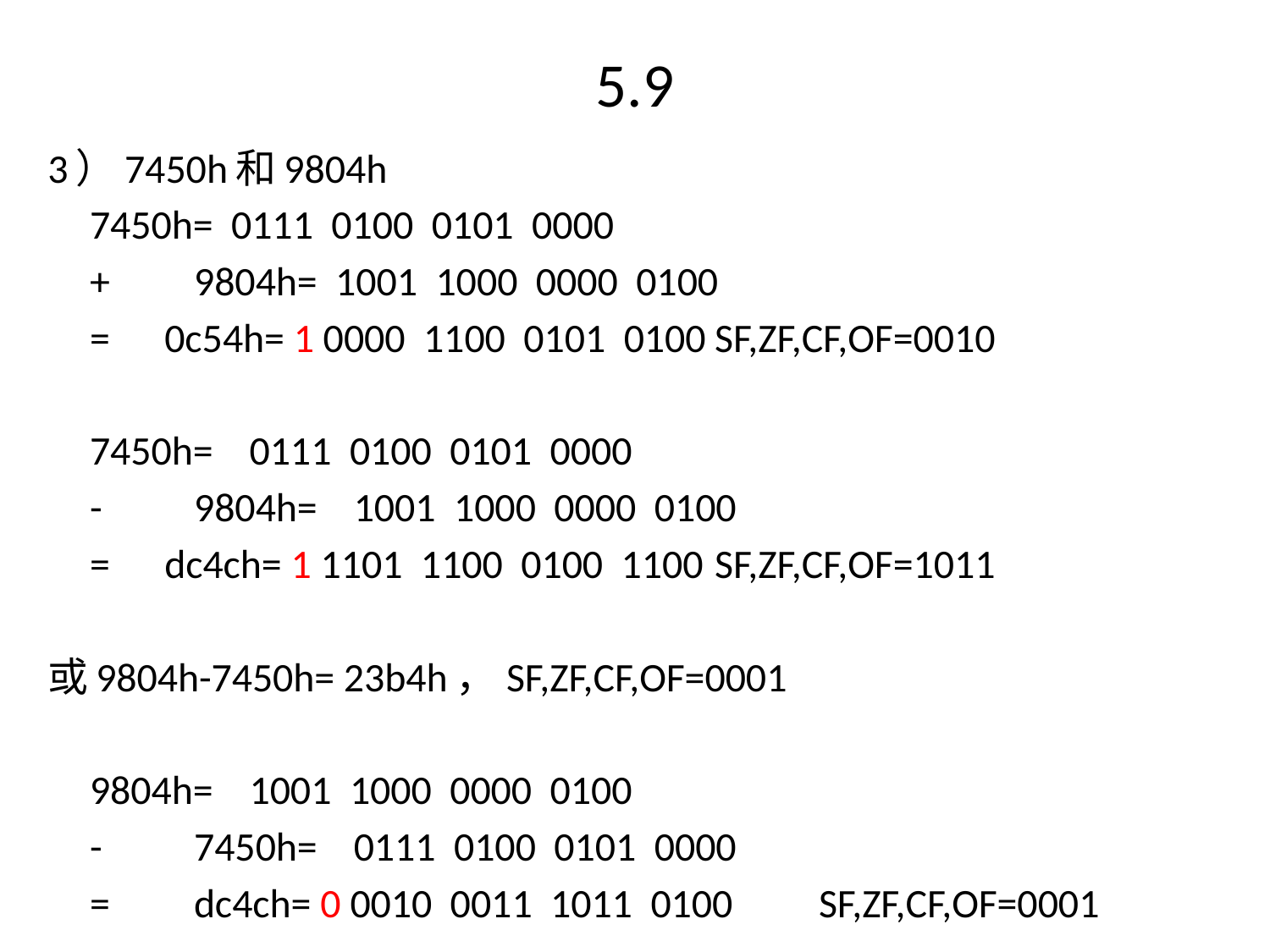

# 5.9
3）7450h和9804h
		7450h=  0111  0100  0101  0000
	+	9804h=  1001  1000  0000  0100
	=      0c54h= 1 0000  1100  0101  0100	SF,ZF,CF,OF=0010

		7450h=    0111  0100  0101  0000
	-	9804h=    1001  1000  0000  0100
	=      dc4ch= 1 1101  1100  0100  1100 	SF,ZF,CF,OF=1011

或9804h-7450h= 23b4h，			SF,ZF,CF,OF=0001

		9804h=    1001  1000  0000  0100
	-	7450h=    0111  0100  0101  0000
	=	dc4ch= 0 0010  0011  1011  0100 	SF,ZF,CF,OF=0001